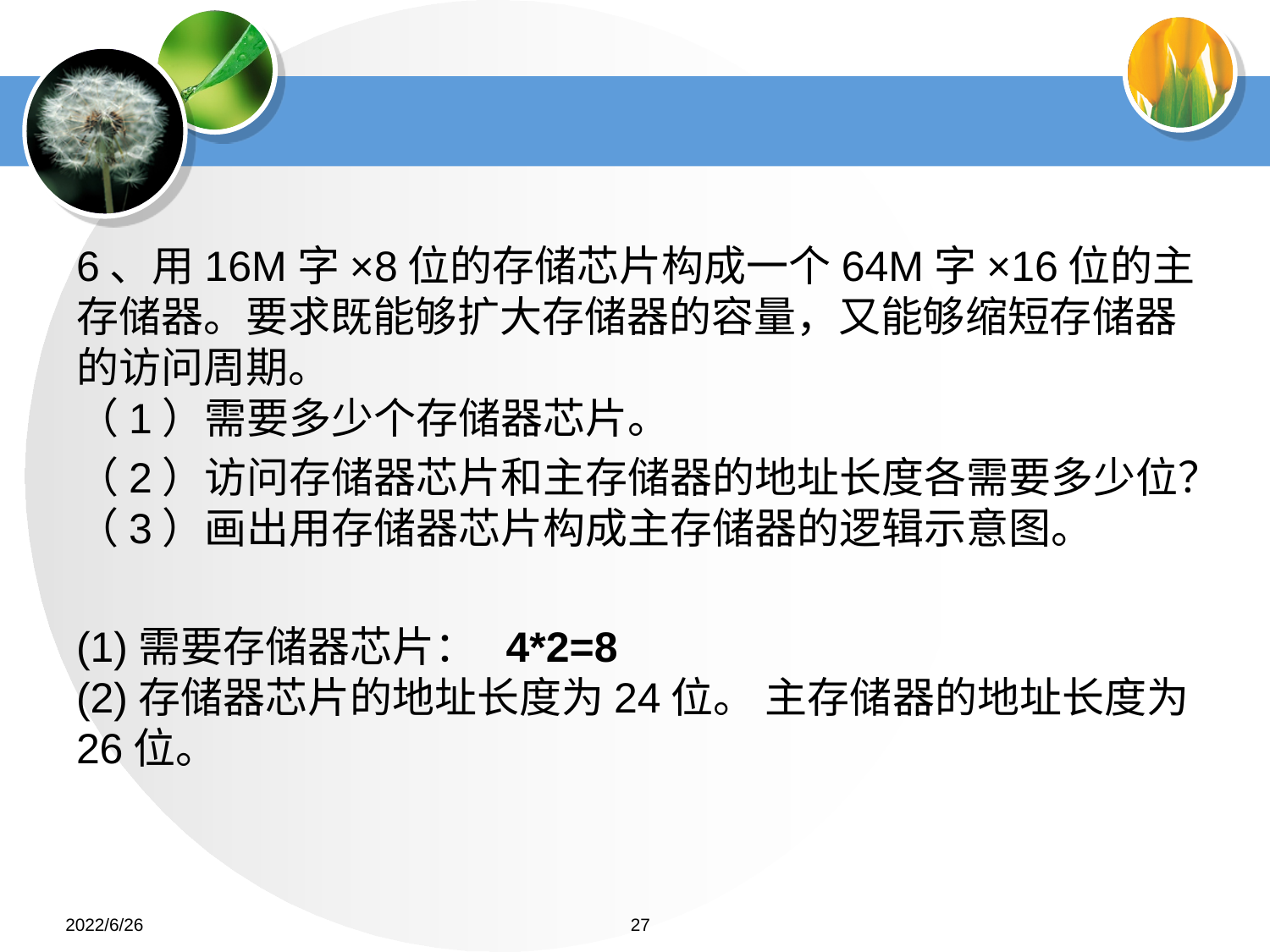

#
6、用16M字×8位的存储芯片构成一个64M字×16位的主存储器。要求既能够扩大存储器的容量，又能够缩短存储器的访问周期。
（1）需要多少个存储器芯片。
（2）访问存储器芯片和主存储器的地址长度各需要多少位？（3）画出用存储器芯片构成主存储器的逻辑示意图。

(1)需要存储器芯片：  4*2=8
(2)存储器芯片的地址长度为24位。 主存储器的地址长度为26位。
2022/6/26
27